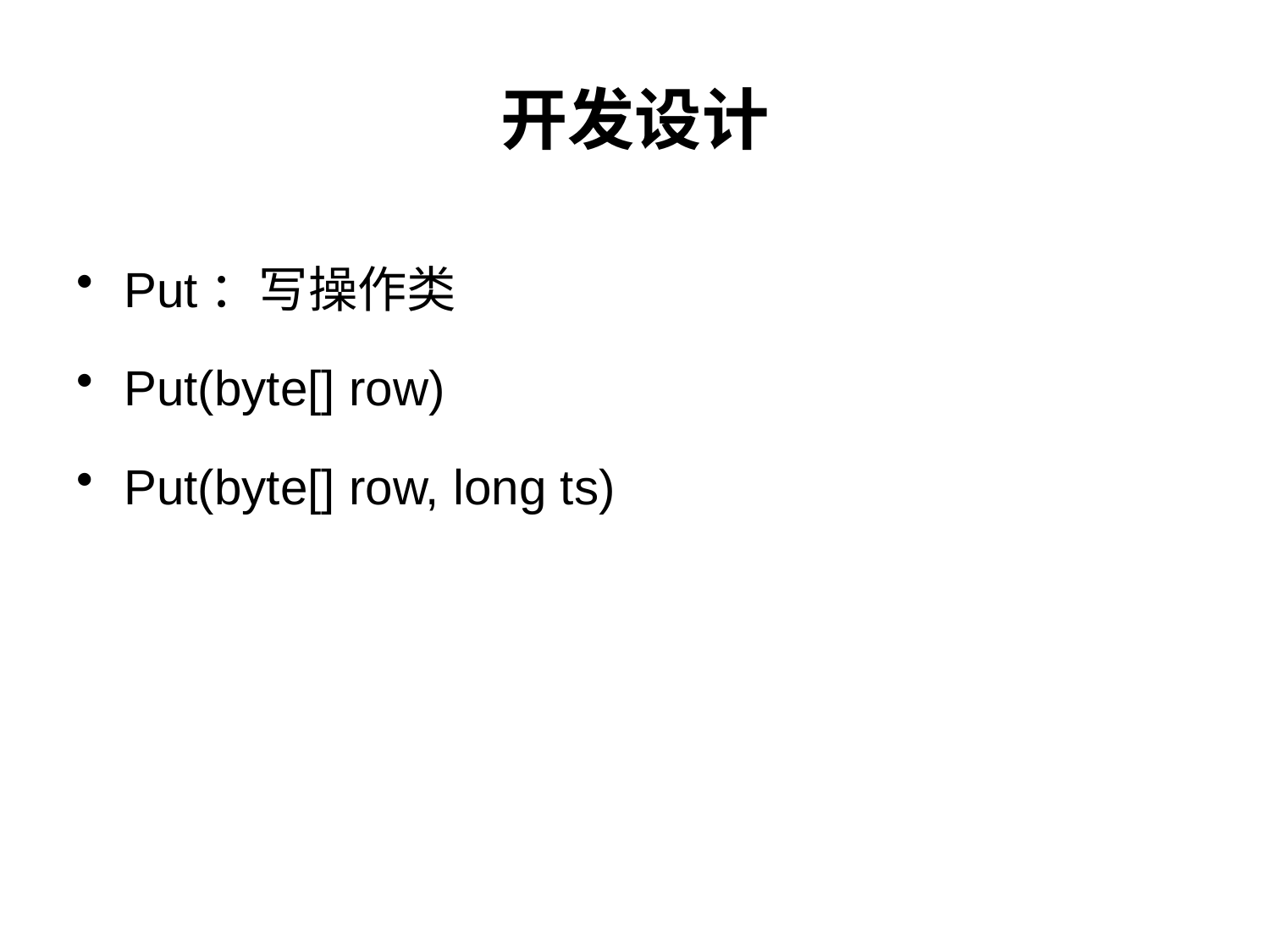

开发设计
Put：写操作类
Put(byte[] row)
Put(byte[] row, long ts)